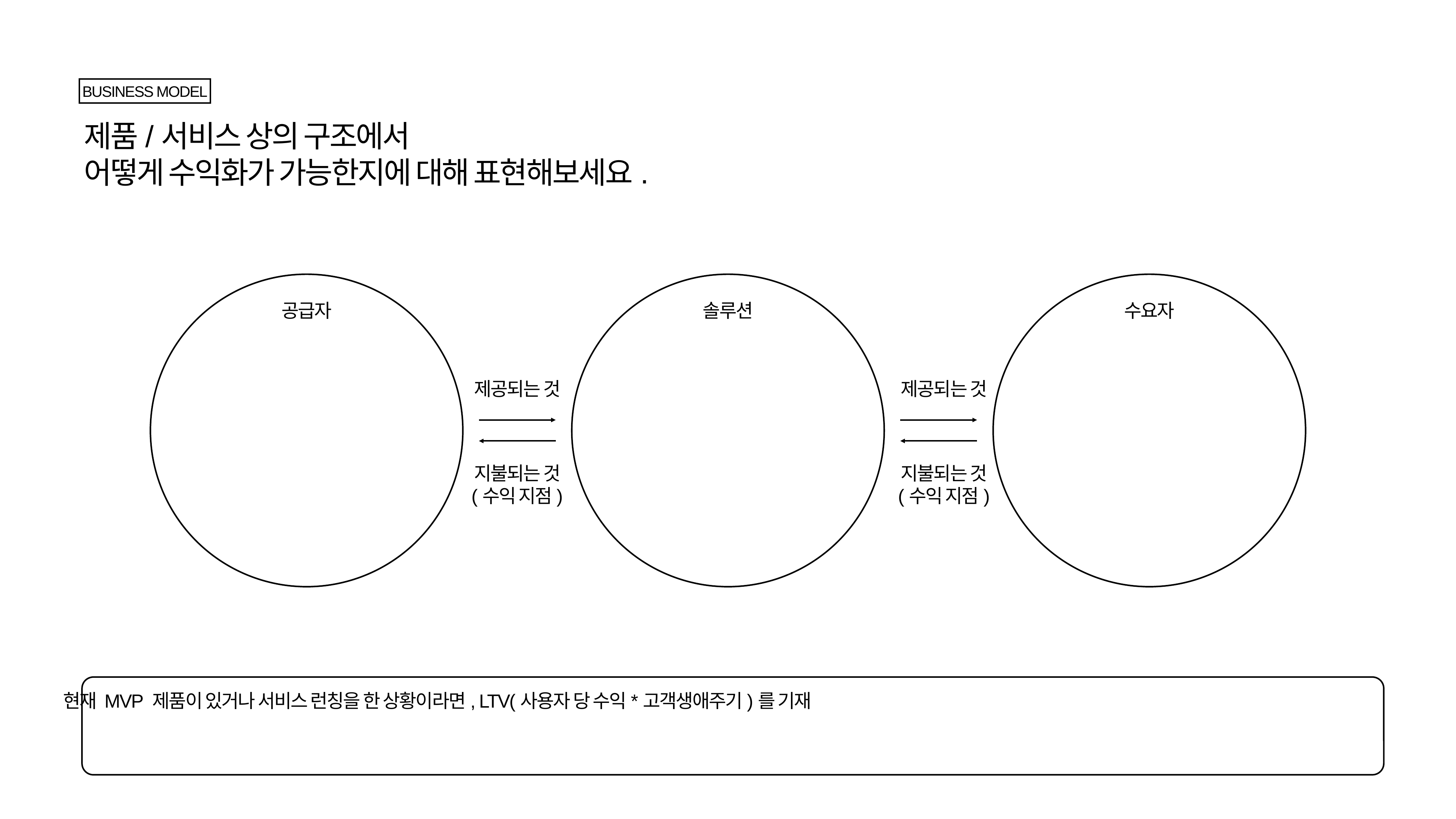

BUSINESS MODEL
제품/서비스 상의 구조에서
어떻게 수익화가 가능한지에 대해 표현해보세요.

공급자
솔루션
수요자
제공되는 것
제공되는 것

지불되는 것
(수익 지점)
지불되는 것
(수익 지점)

현재 MVP 제품이 있거나 서비스 런칭을 한 상황이라면, LTV(사용자 당 수익*고객생애주기)를 기재